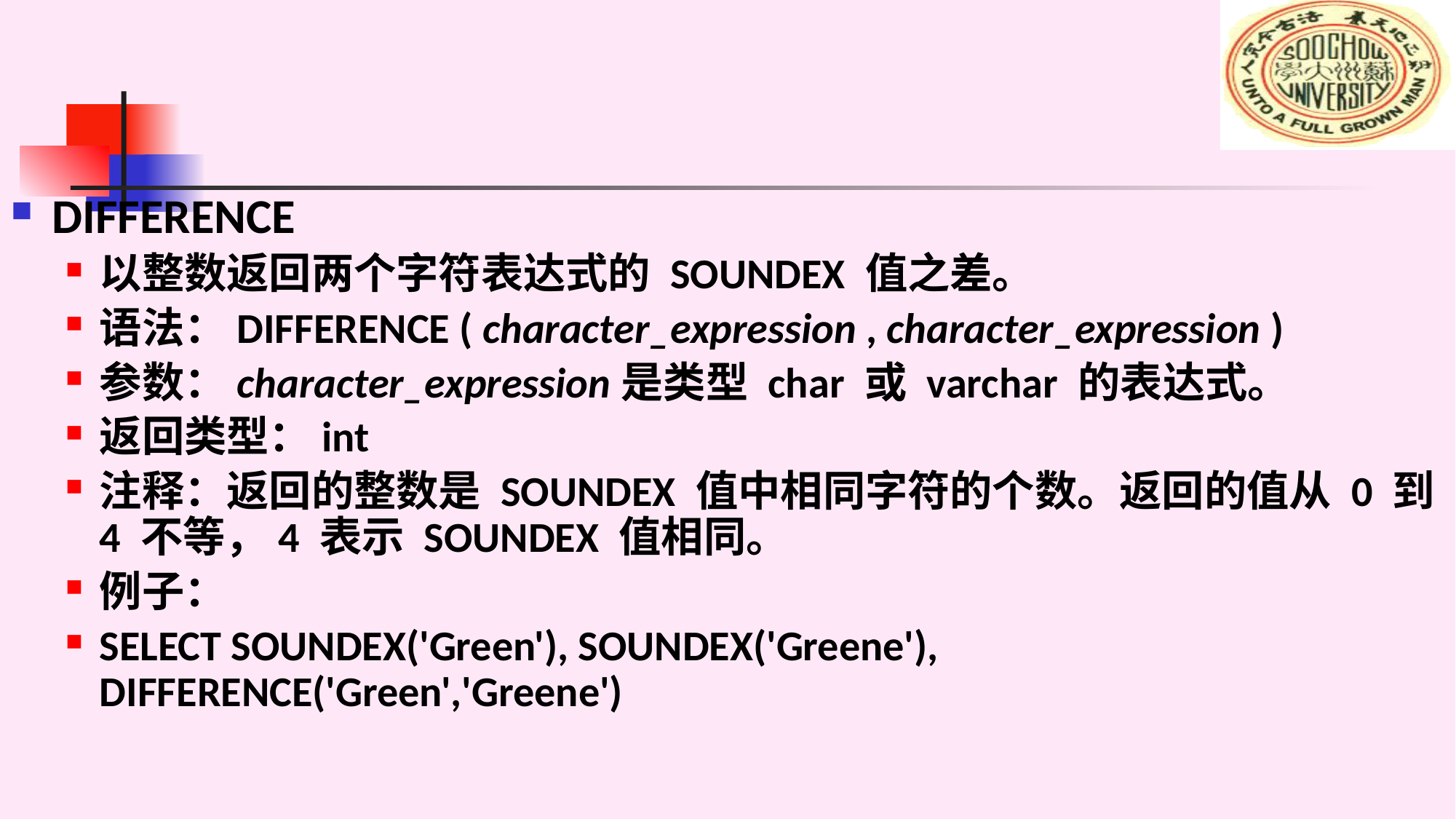

#
DIFFERENCE
以整数返回两个字符表达式的 SOUNDEX 值之差。
语法：DIFFERENCE ( character_expression , character_expression )
参数：character_expression是类型 char 或 varchar 的表达式。
返回类型：int
注释：返回的整数是 SOUNDEX 值中相同字符的个数。返回的值从 0 到 4 不等，4 表示 SOUNDEX 值相同。
例子：
SELECT SOUNDEX('Green'), SOUNDEX('Greene'), DIFFERENCE('Green','Greene')